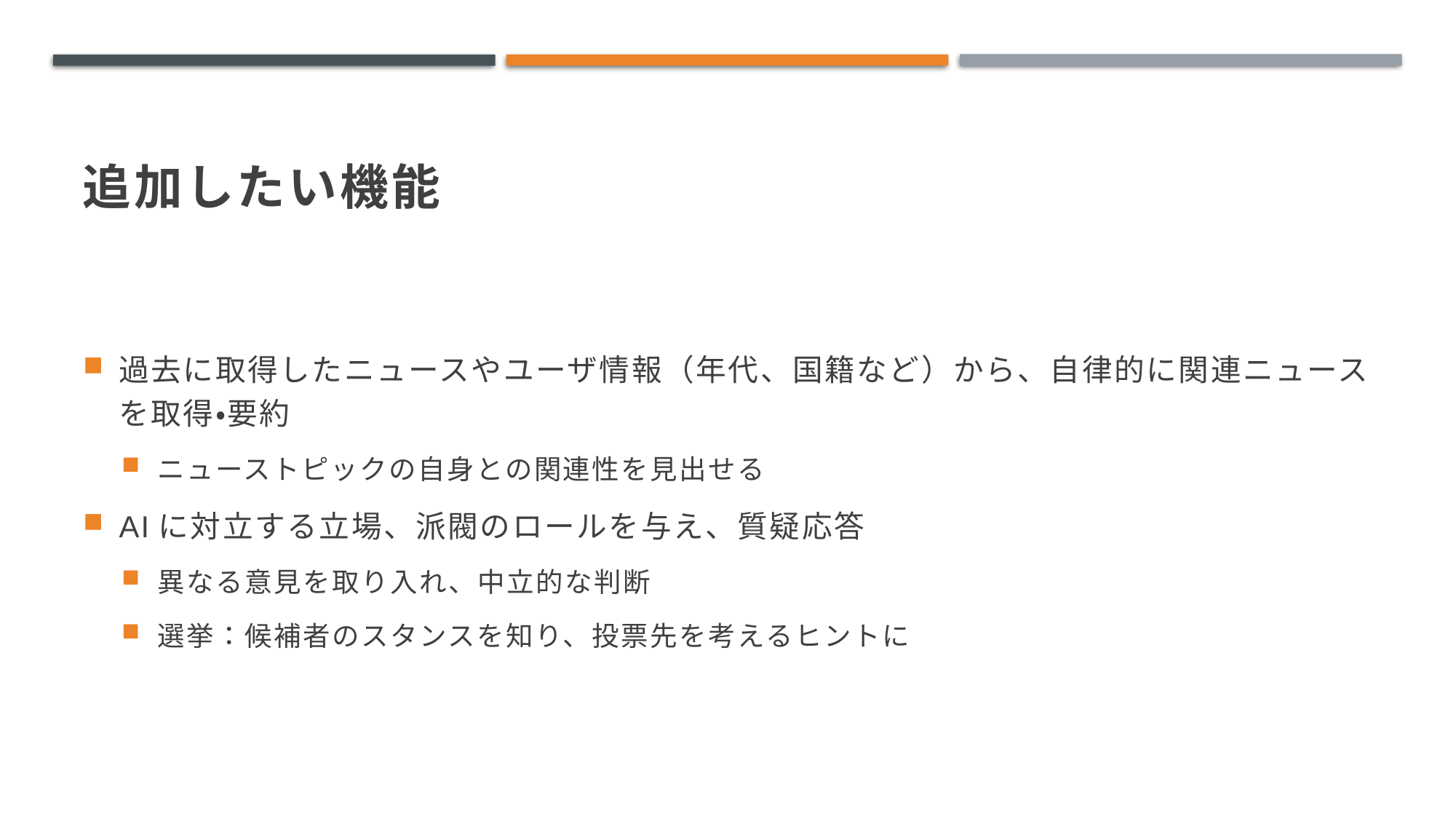

# 追加したい機能
過去に取得したニュースやユーザ情報（年代、国籍など）から、自律的に関連ニュースを取得・要約
ニューストピックの自身との関連性を見出せる
AIに対立する立場、派閥のロールを与え、質疑応答
異なる意見を取り入れ、中立的な判断
選挙：候補者のスタンスを知り、投票先を考えるヒントに